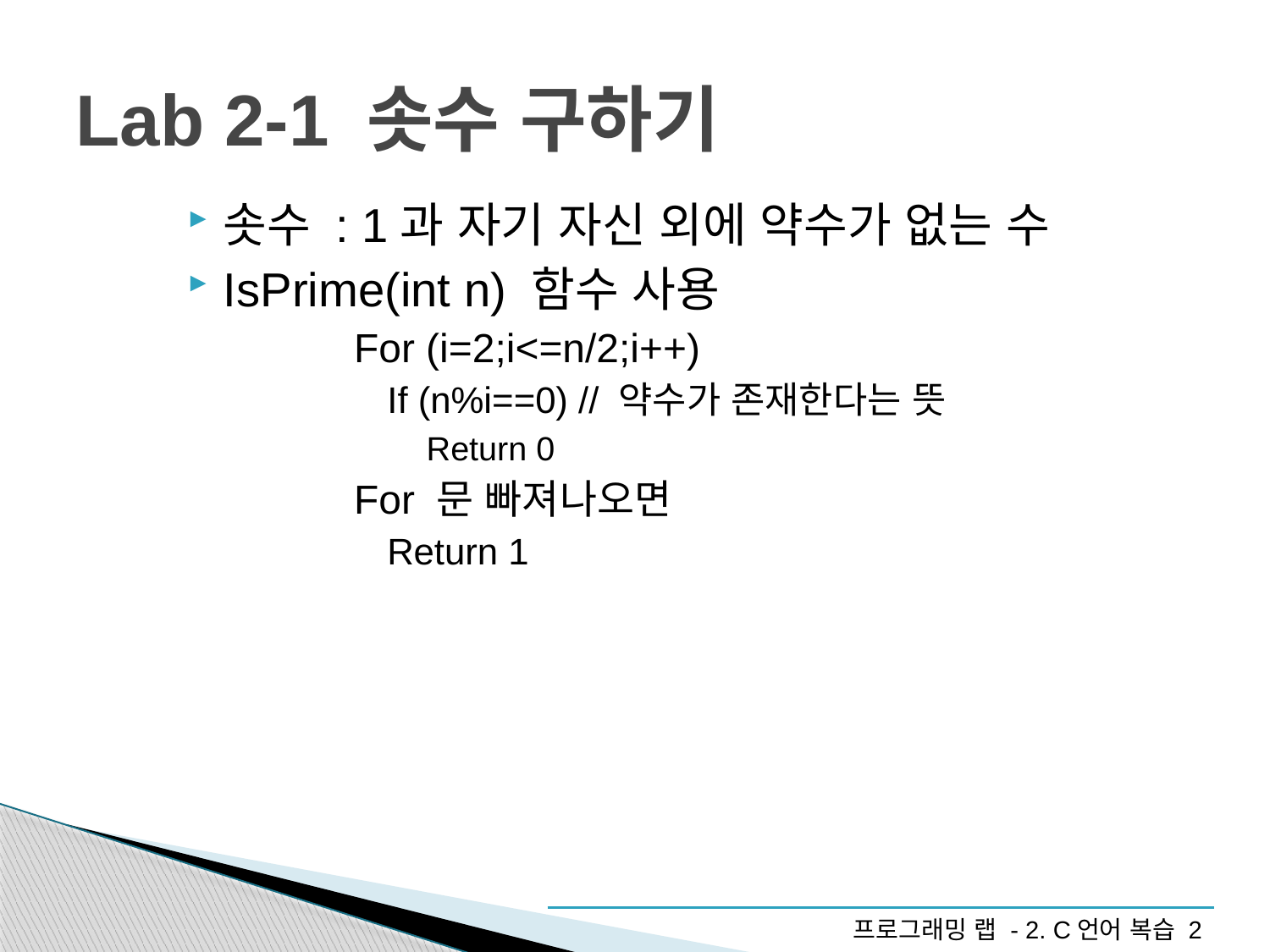

# Lab 2-1 솟수 구하기
솟수 : 1과 자기 자신 외에 약수가 없는 수
IsPrime(int n) 함수 사용
	For (i=2;i<=n/2;i++)
	If (n%i==0) // 약수가 존재한다는 뜻
	Return 0
	For 문 빠져나오면
	Return 1